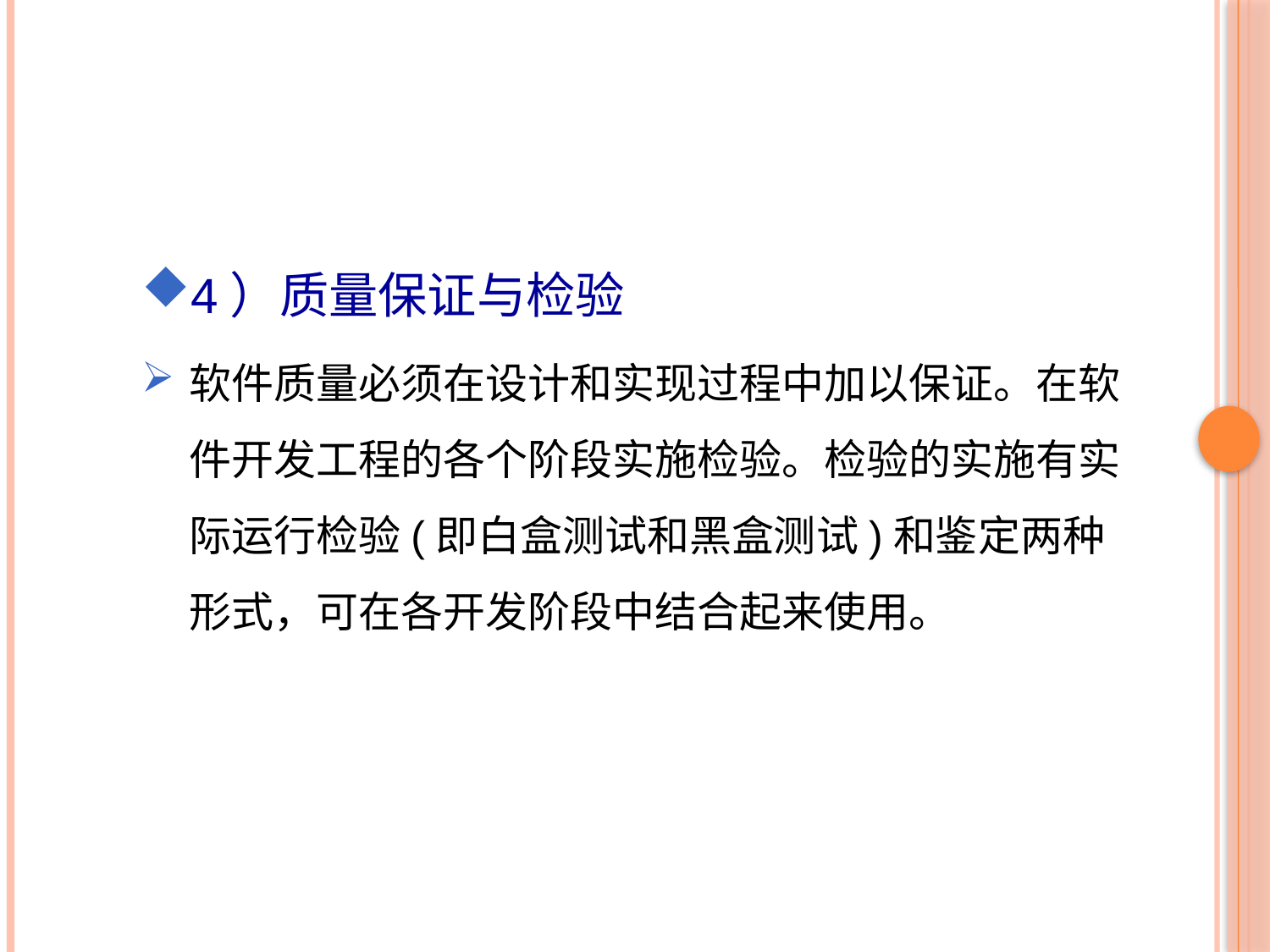

4）质量保证与检验
软件质量必须在设计和实现过程中加以保证。在软件开发工程的各个阶段实施检验。检验的实施有实际运行检验(即白盒测试和黑盒测试)和鉴定两种形式，可在各开发阶段中结合起来使用。